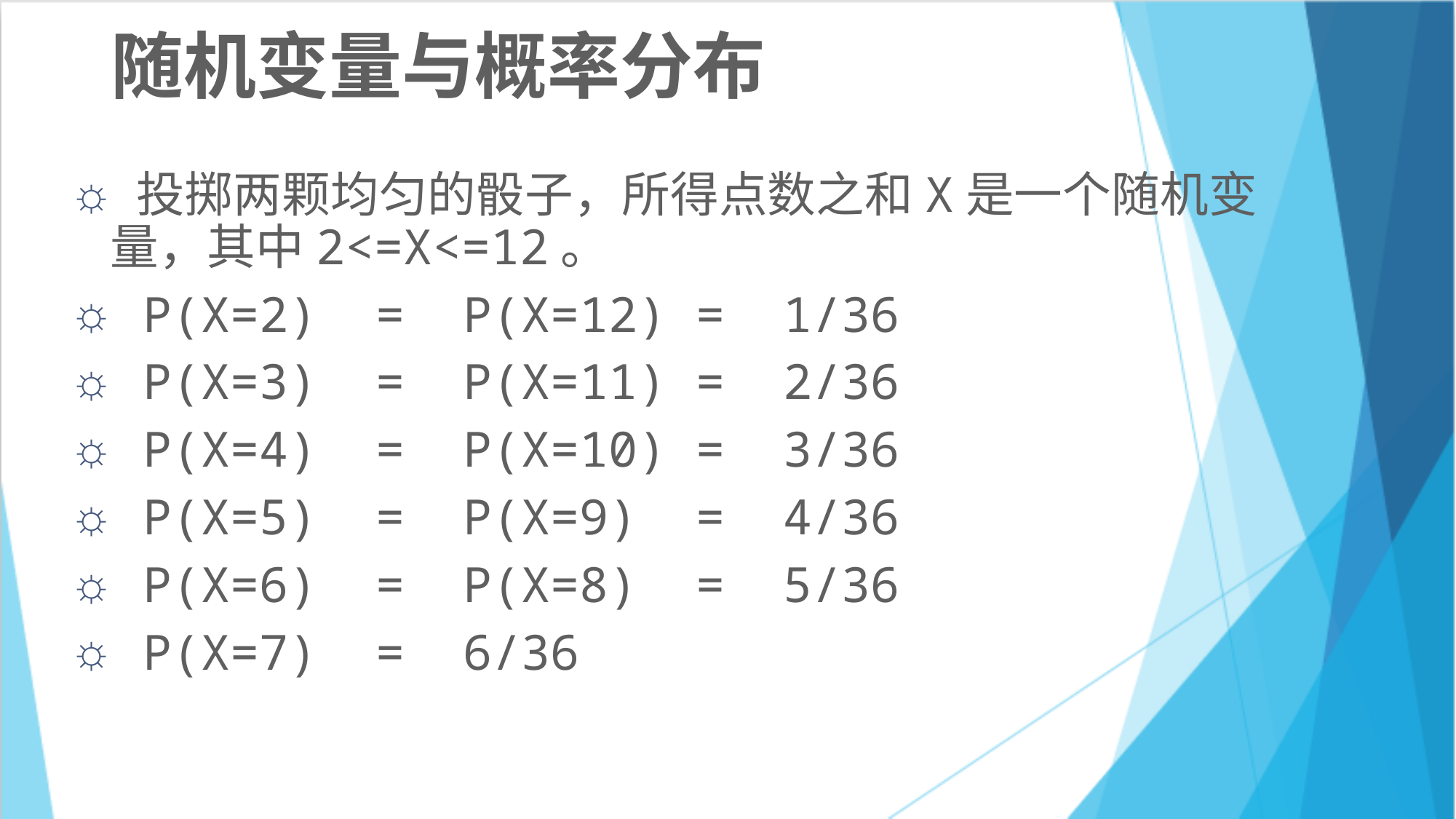

随机变量与概率分布
 投掷两颗均匀的骰子，所得点数之和X是一个随机变量，其中2<=X<=12。
 P(X=2)  =  P(X=12) =  1/36
 P(X=3)  =  P(X=11) =  2/36
 P(X=4)  =  P(X=10) =  3/36
 P(X=5)  =  P(X=9)  =  4/36
 P(X=6)  =  P(X=8)  =  5/36
 P(X=7)  =  6/36